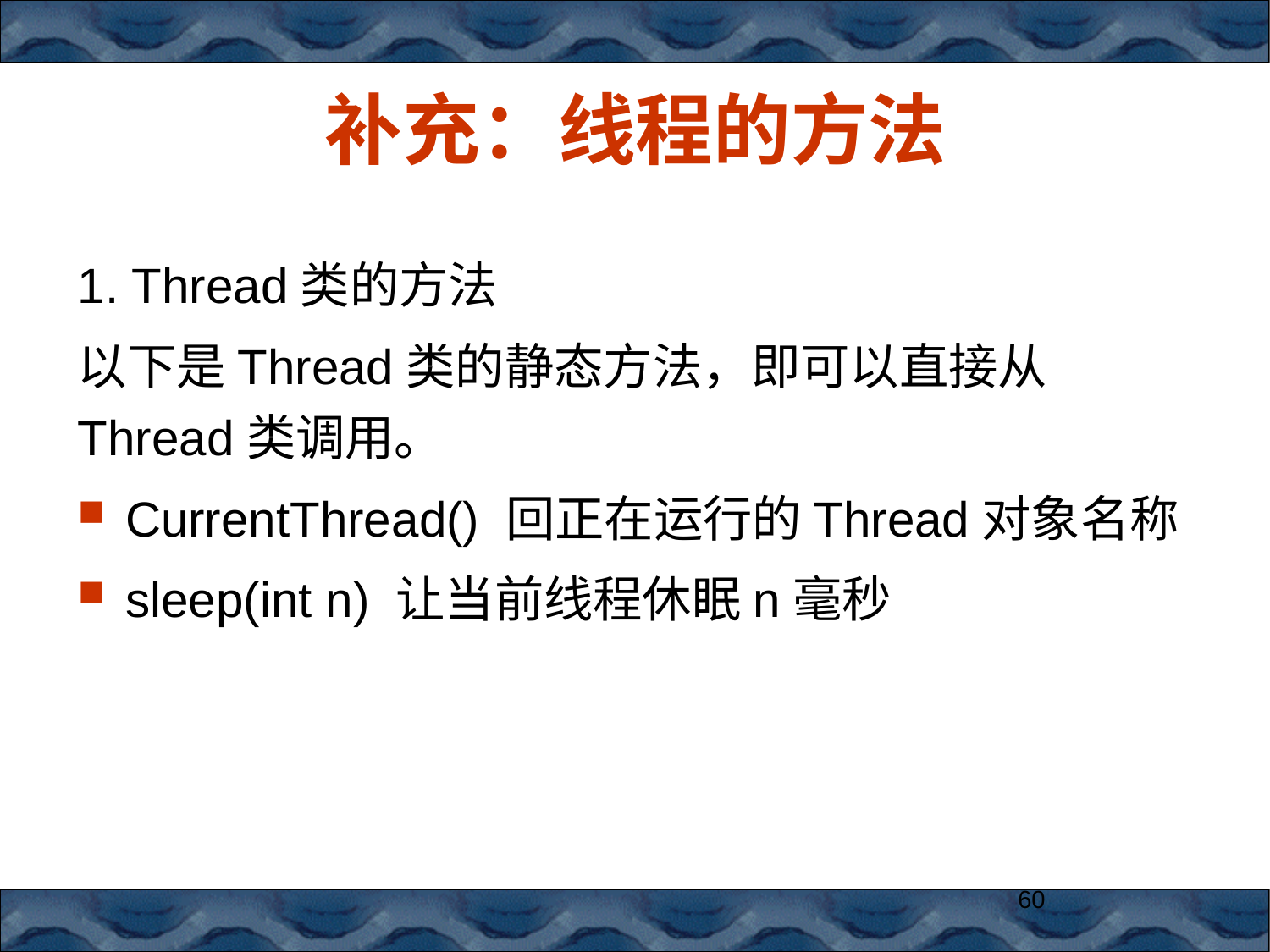

# 补充：线程的方法
1. Thread类的方法
以下是Thread类的静态方法，即可以直接从Thread类调用。
CurrentThread() 回正在运行的Thread对象名称
sleep(int n) 让当前线程休眠n毫秒
60